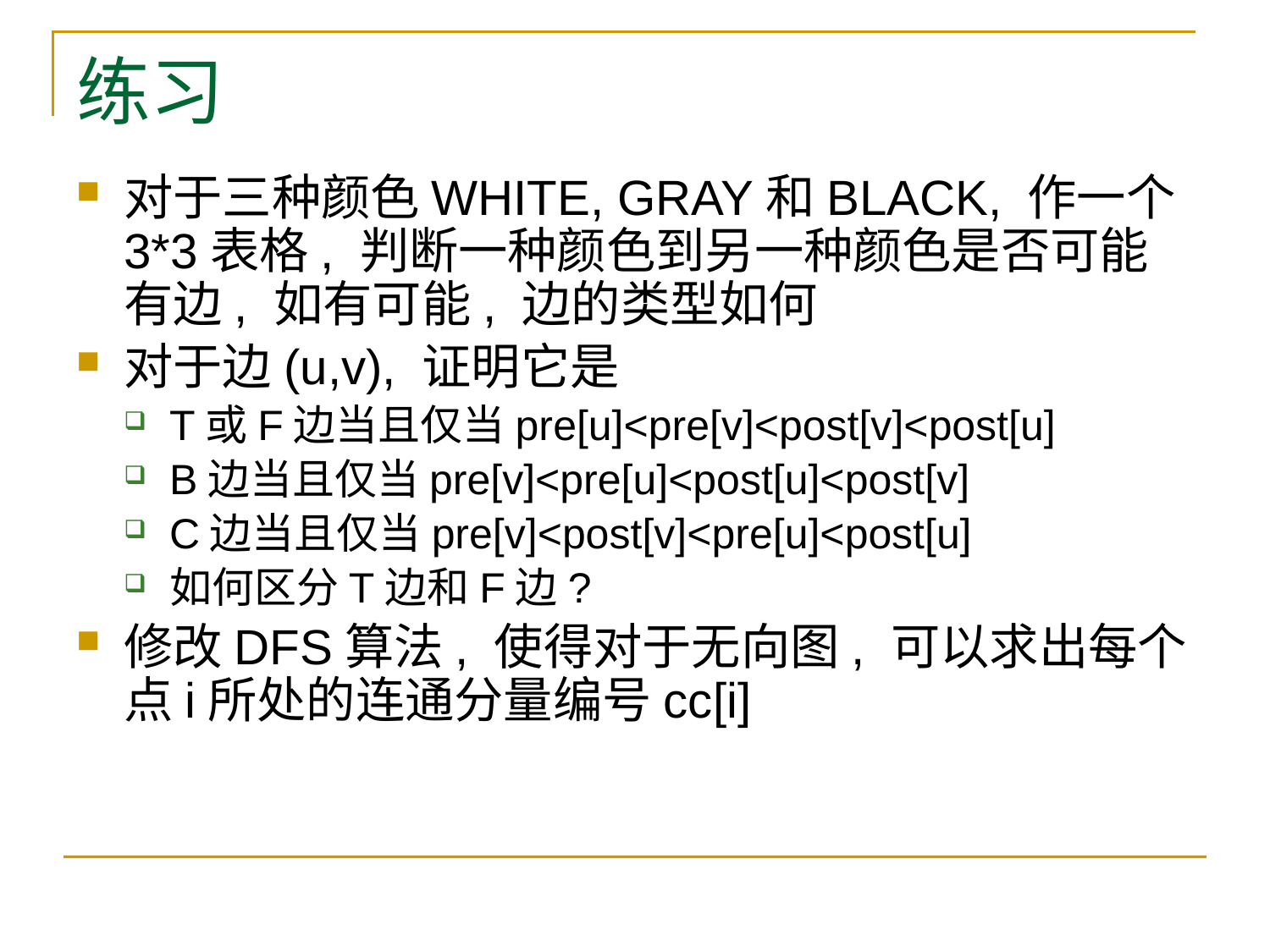

# 练习
对于三种颜色WHITE, GRAY和BLACK, 作一个3*3表格, 判断一种颜色到另一种颜色是否可能有边, 如有可能, 边的类型如何
对于边(u,v), 证明它是
T或F边当且仅当pre[u]<pre[v]<post[v]<post[u]
B边当且仅当pre[v]<pre[u]<post[u]<post[v]
C边当且仅当pre[v]<post[v]<pre[u]<post[u]
如何区分T边和F边?
修改DFS算法, 使得对于无向图, 可以求出每个点i所处的连通分量编号cc[i]